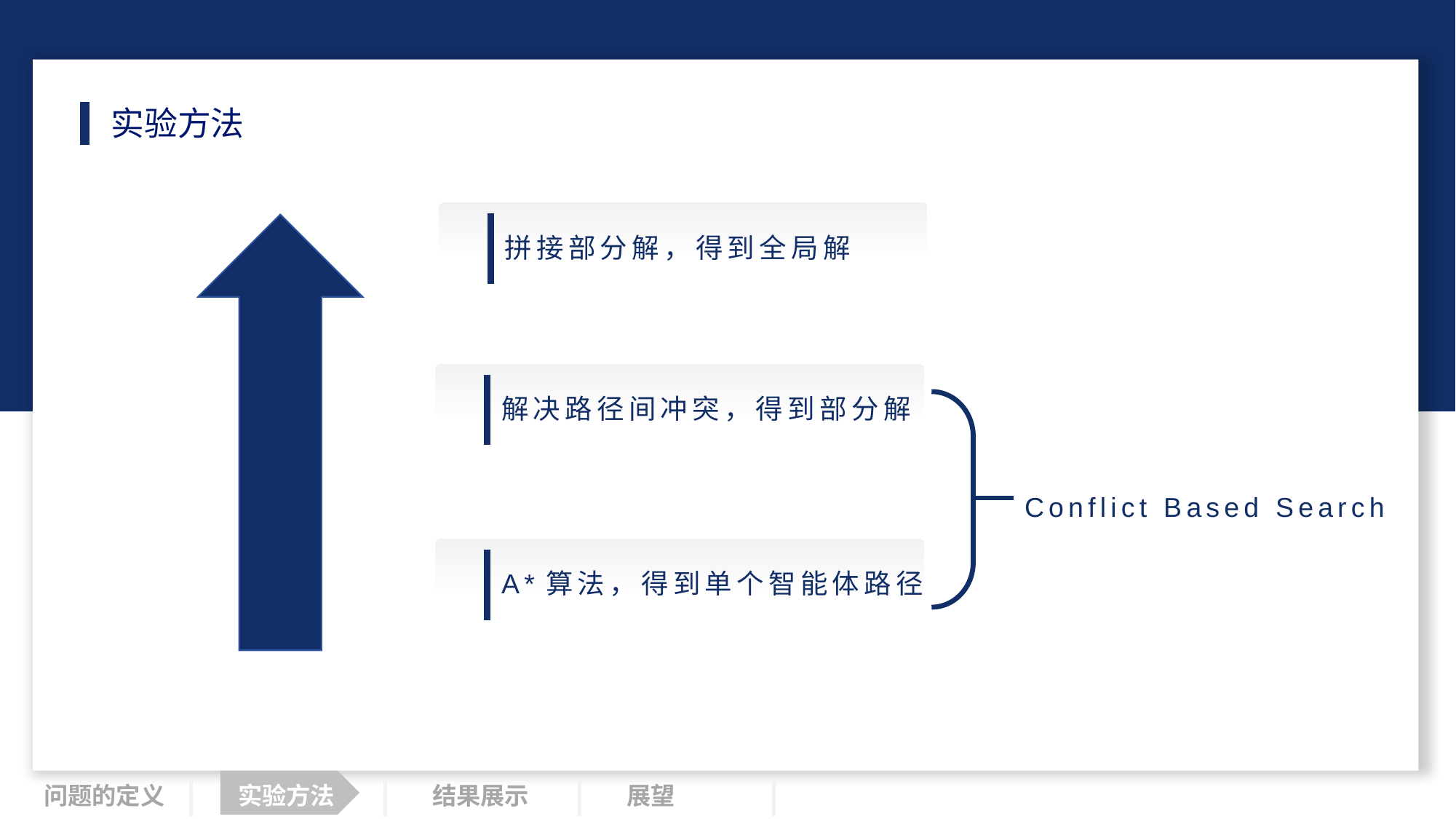

实验方法

拼接部分解，得到全局解

解决路径间冲突，得到部分解

Conflict Based Search

A*算法，得到单个智能体路径
7

问题的定义
实验方法
结果展示
展望